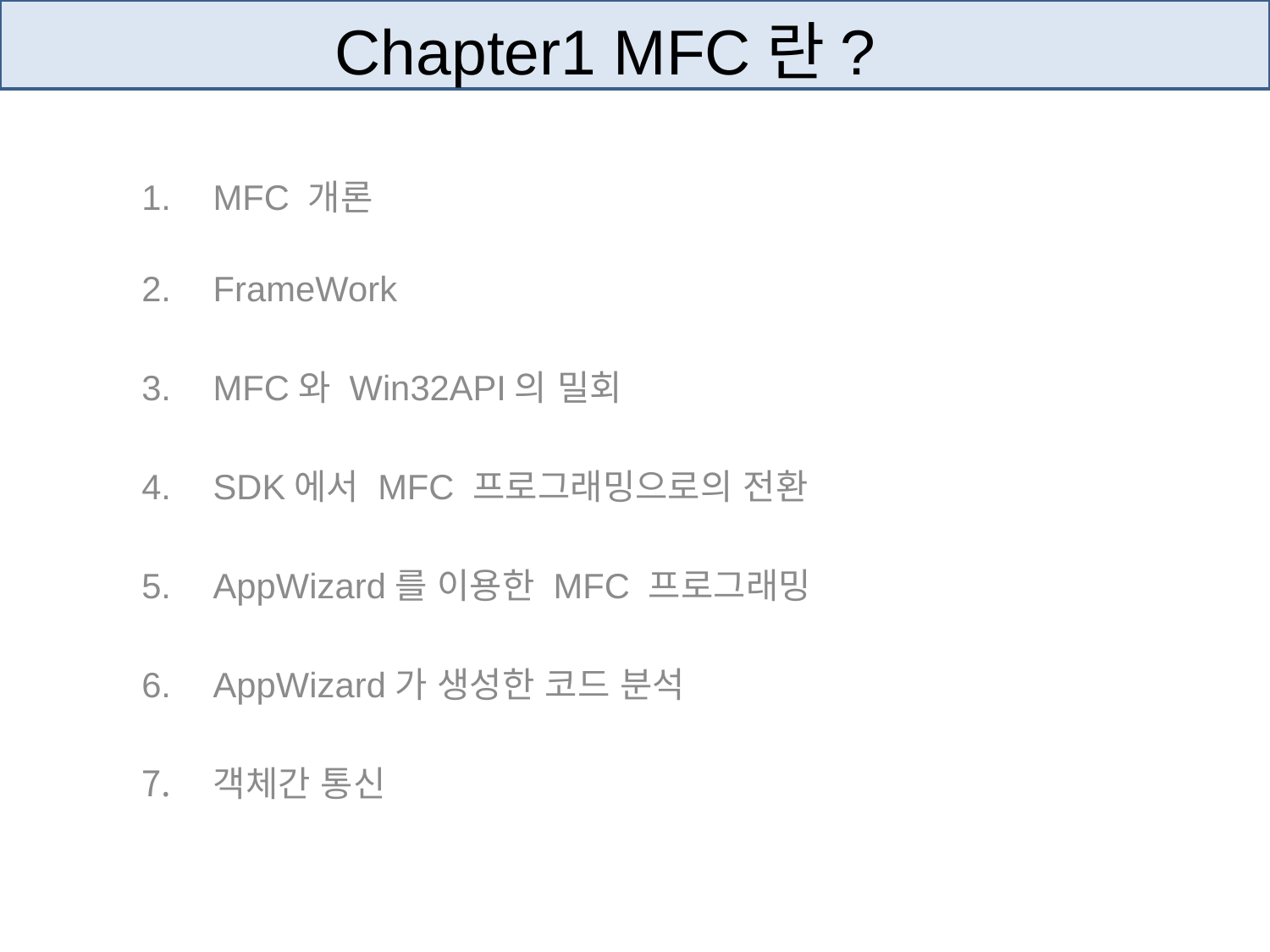

# Chapter1 MFC란?
MFC 개론
FrameWork

MFC와 Win32API의 밀회

SDK에서 MFC 프로그래밍으로의 전환

AppWizard를 이용한 MFC 프로그래밍

AppWizard가 생성한 코드 분석

객체간 통신